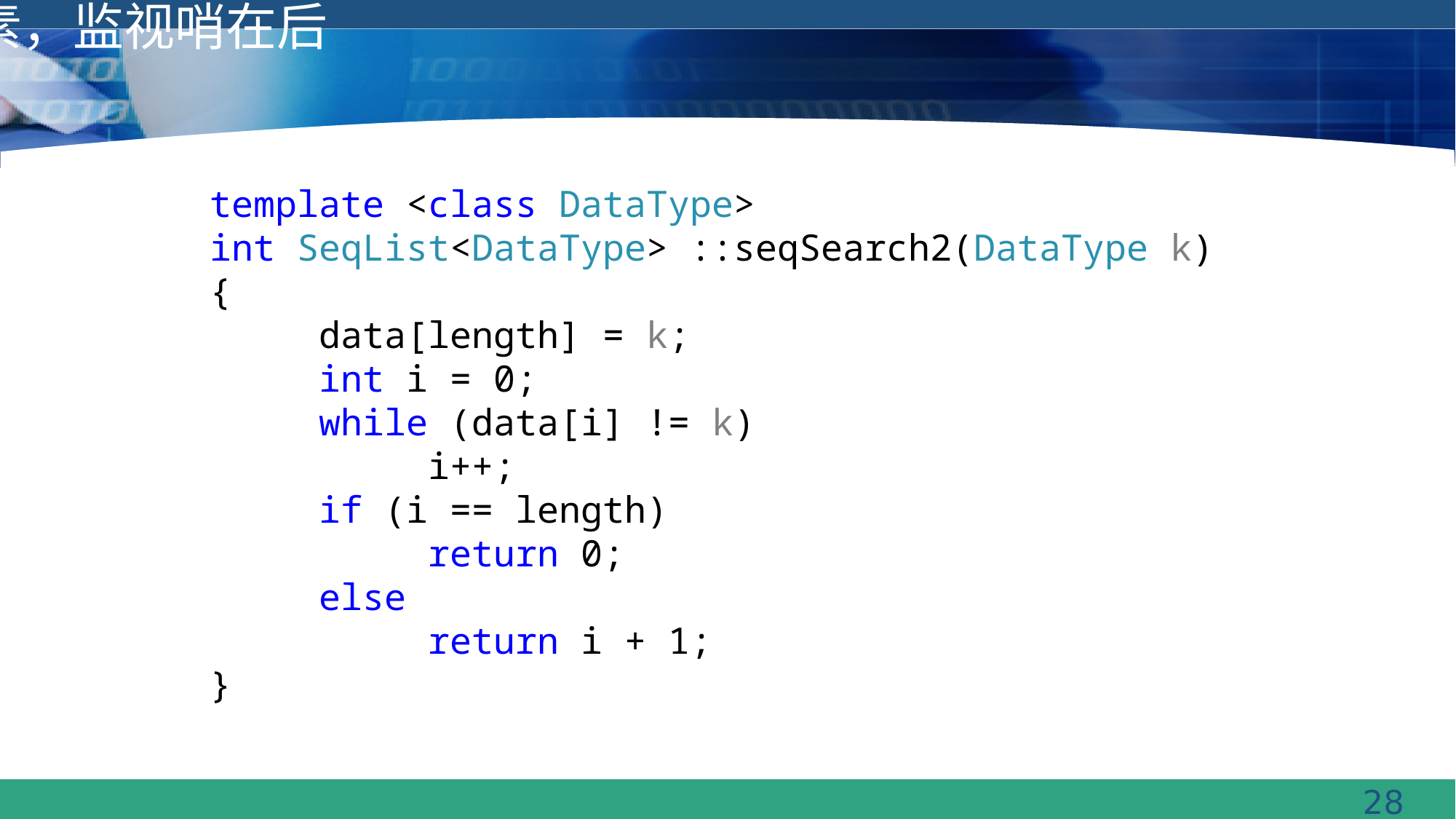

# 0号位置放元素，监视哨在后
template <class DataType>
int SeqList<DataType> ::seqSearch2(DataType k) {
	data[length] = k;
	int i = 0;
	while (data[i] != k)
		i++;
	if (i == length)
		return 0;
	else
		return i + 1;
}